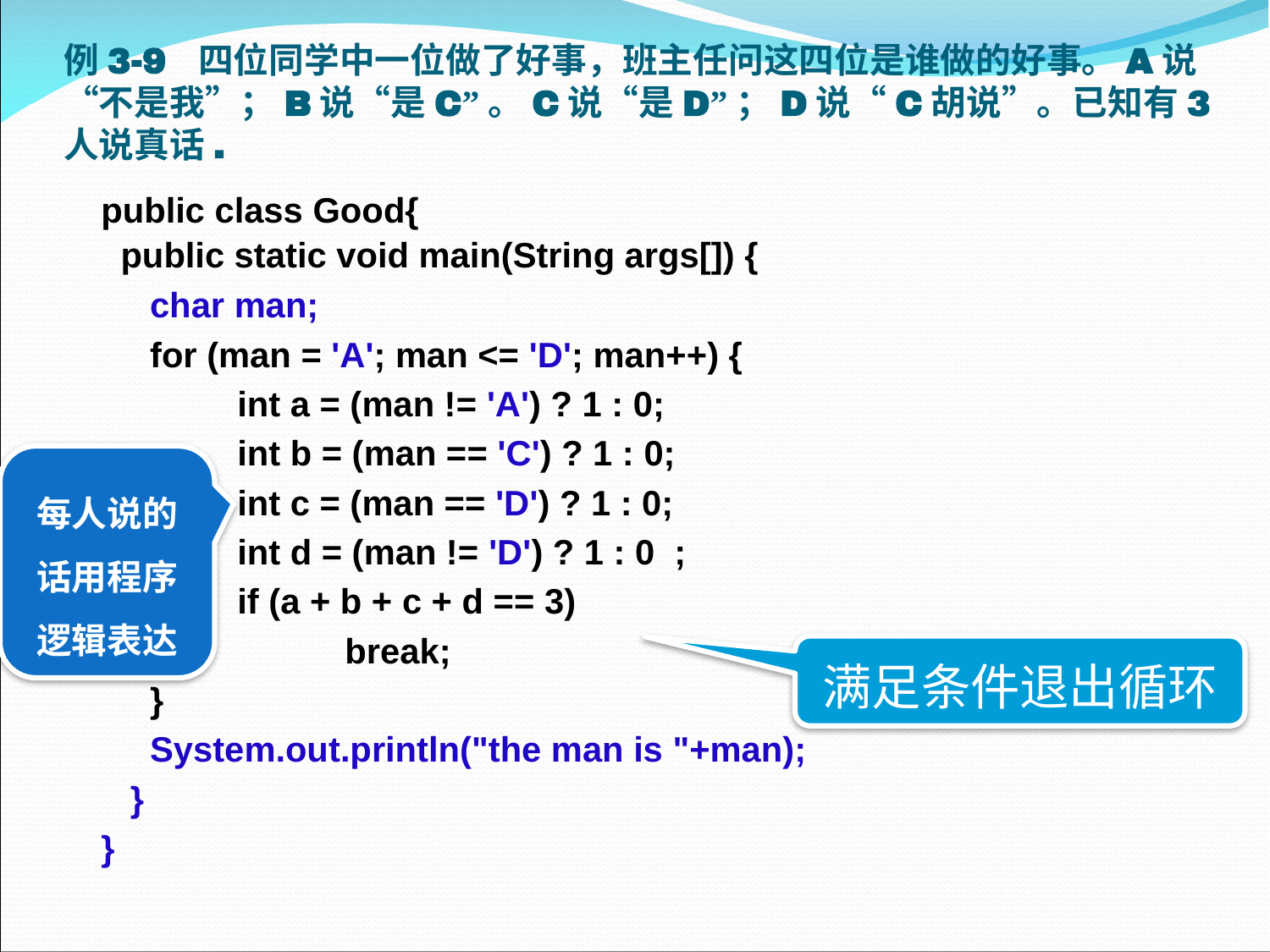

# 例3-9  四位同学中一位做了好事，班主任问这四位是谁做的好事。A说“不是我”；B说“是C”。C说“是D”；D说“C胡说”。已知有3人说真话.
public class Good{
  public static void main(String args[]) {
     char man;
     for (man = 'A'; man <= 'D'; man++) {
              int a = (man != 'A') ? 1 : 0;
              int b = (man == 'C') ? 1 : 0;
              int c = (man == 'D') ? 1 : 0;
              int d = (man != 'D') ? 1 : 0  ;
              if (a + b + c + d == 3)
	            break;
     }
     System.out.println("the man is "+man);
   }
}

每人说的话用程序逻辑表达
满足条件退出循环